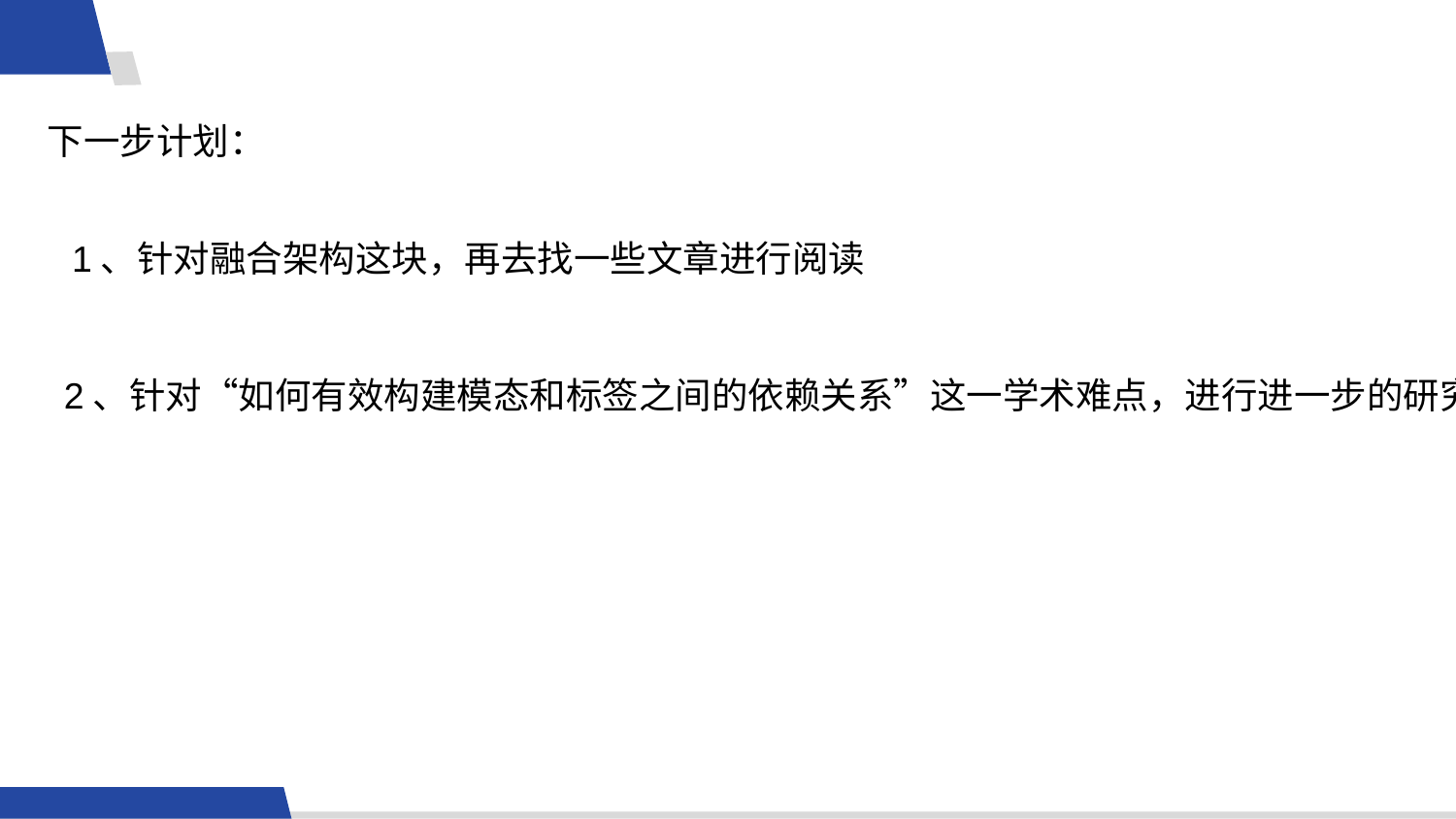

下一步计划：
1、针对融合架构这块，再去找一些文章进行阅读
2、针对“如何有效构建模态和标签之间的依赖关系”这一学术难点，进行进一步的研究